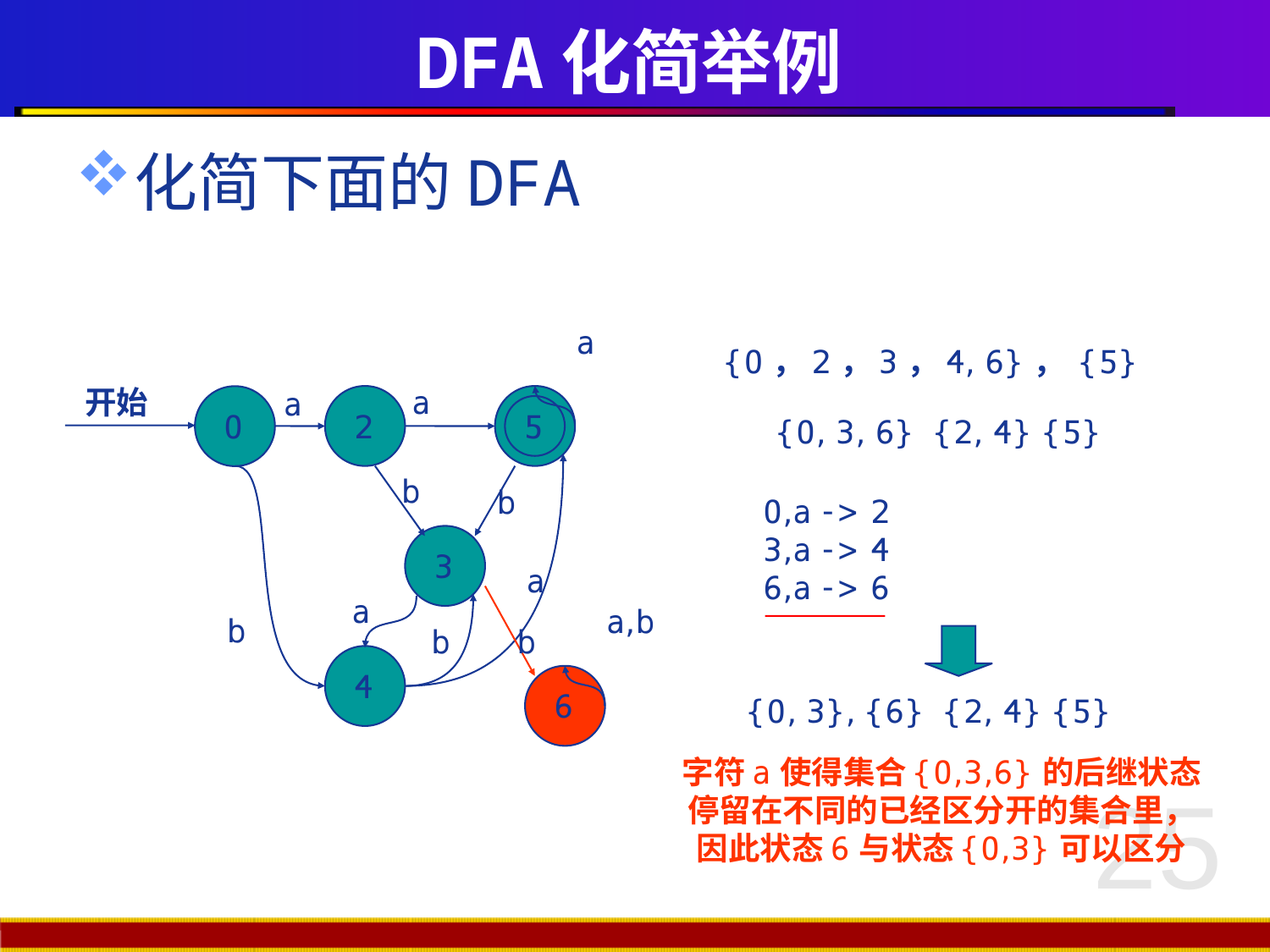

# DFA化简举例
化简下面的DFA
a
{0，2，3，4, 6}， {5}
开始
a
a
2

0
5
{0, 3, 6}  {2, 4} {5}

b

b
0,a -> 2
3,a -> 4
6,a -> 6
3
a
a

a,b
b

b
b

4
6
{0, 3}, {6}  {2, 4} {5}
字符a使得集合{0,3,6}的后继状态
停留在不同的已经区分开的集合里，
因此状态6与状态{0,3}可以区分
25